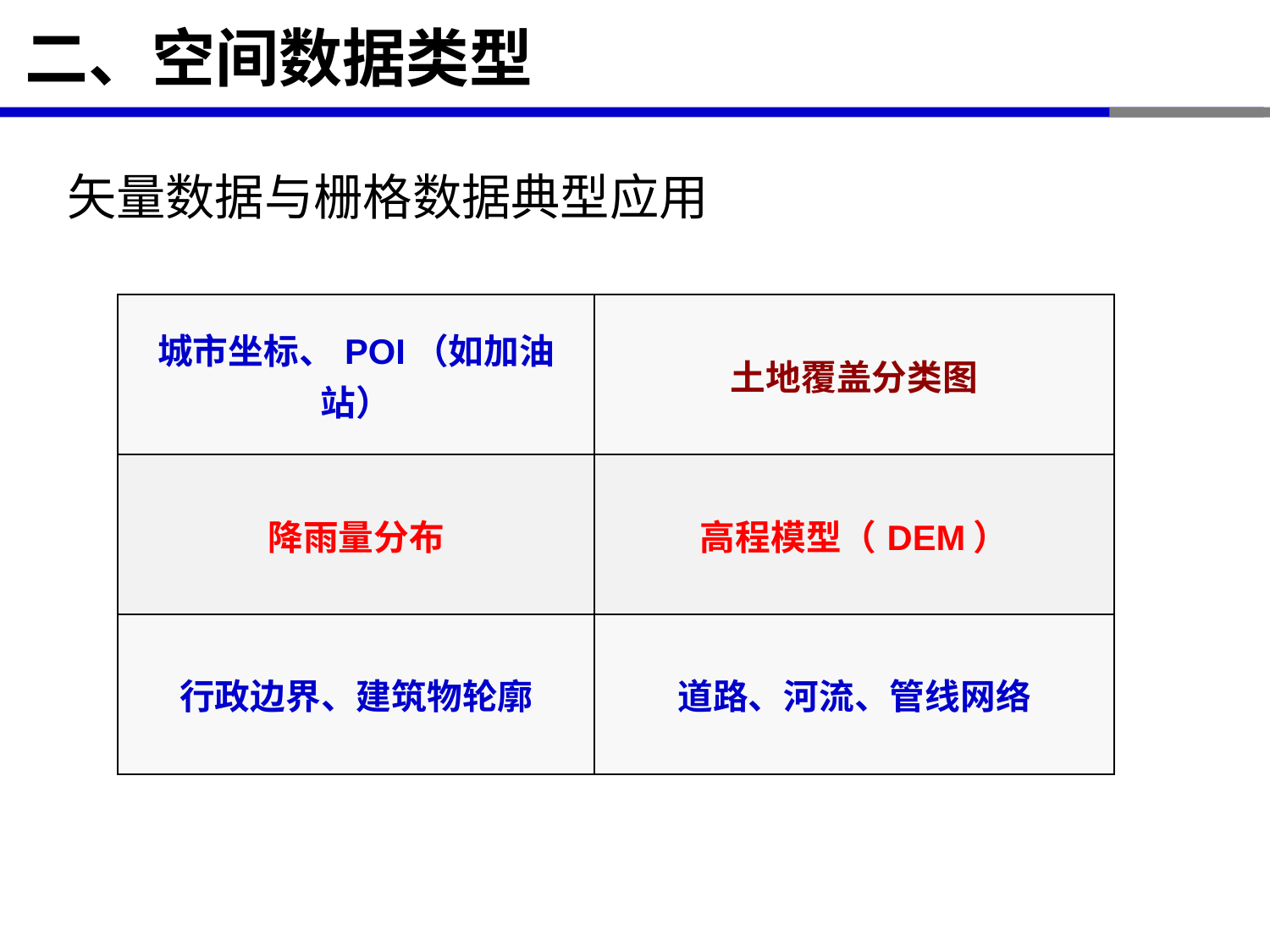

# 二、空间数据类型
矢量数据与栅格数据典型应用
| 城市坐标、POI（如加油站） | 土地覆盖分类图 |
| --- | --- |
| 降雨量分布 | 高程模型（DEM） |
| 行政边界、建筑物轮廓 | 道路、河流、管线网络 |